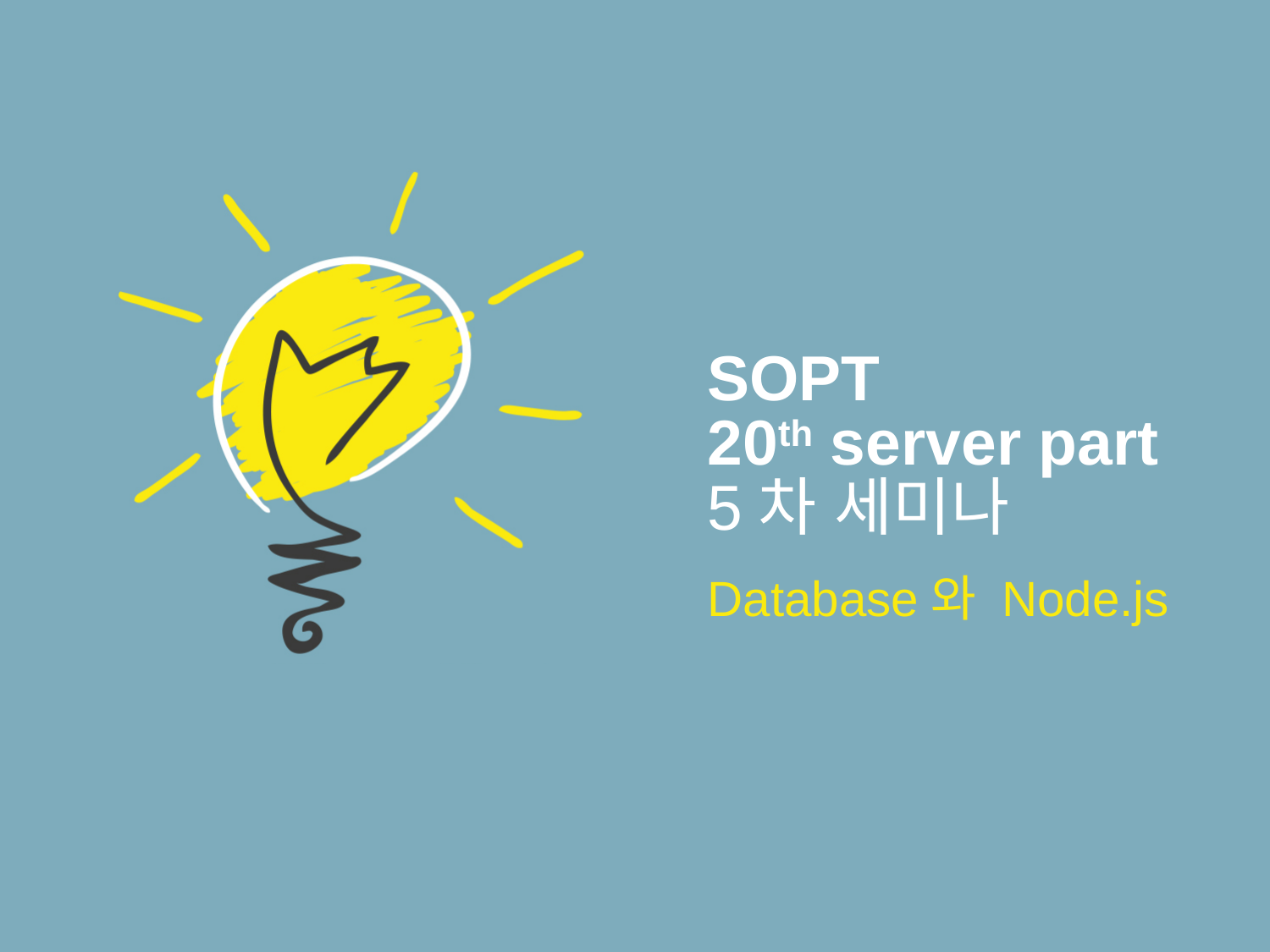

SOPT
20th server part
5차 세미나
Database와 Node.js